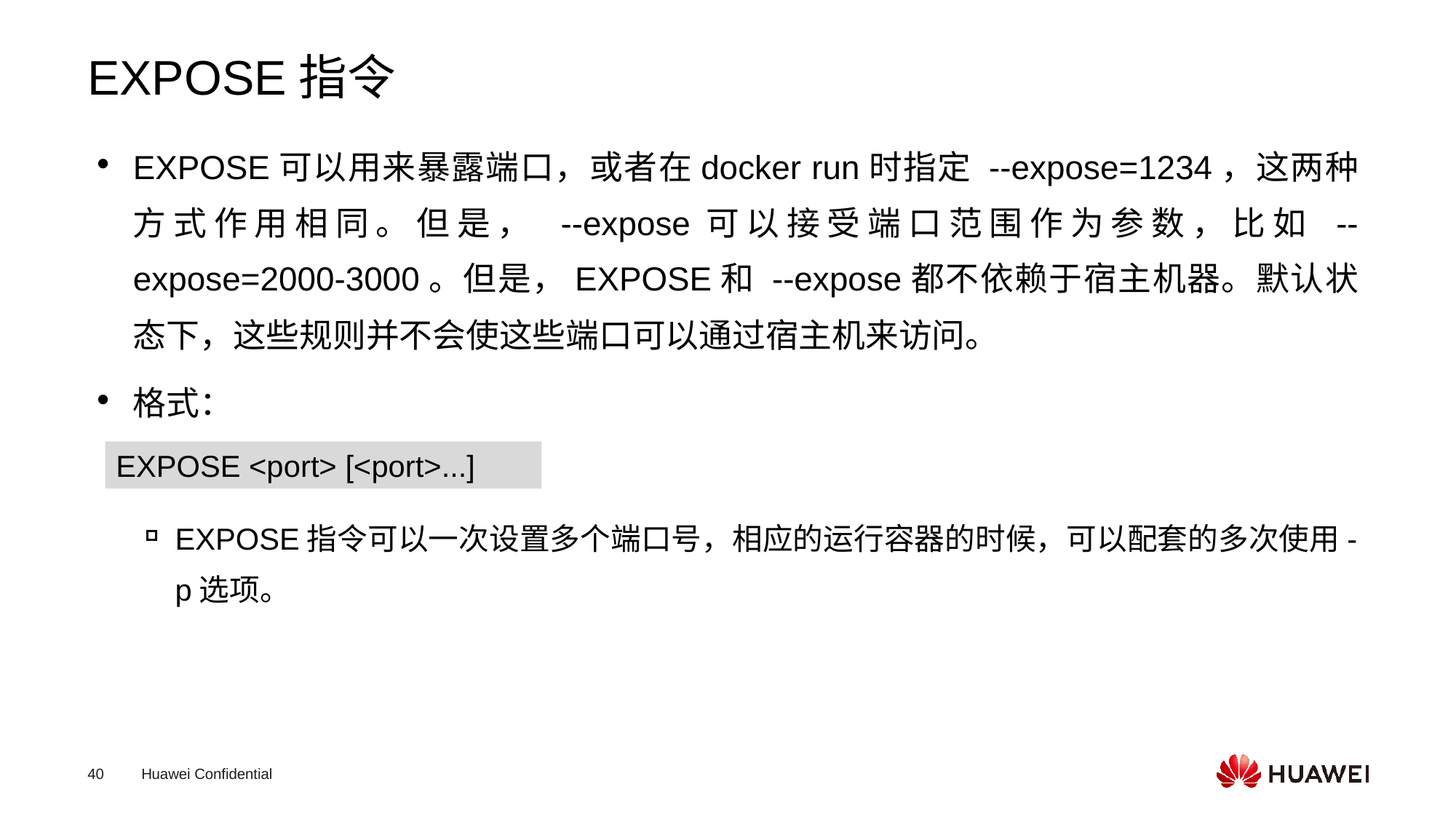

# EXPOSE指令
EXPOSE可以用来暴露端口，或者在docker run时指定 --expose=1234，这两种方式作用相同。但是， --expose可以接受端口范围作为参数，比如 --expose=2000-3000。但是，EXPOSE和 --expose都不依赖于宿主机器。默认状态下，这些规则并不会使这些端口可以通过宿主机来访问。
格式：

EXPOSE指令可以一次设置多个端口号，相应的运行容器的时候，可以配套的多次使用-p选项。

EXPOSE <port> [<port>...]